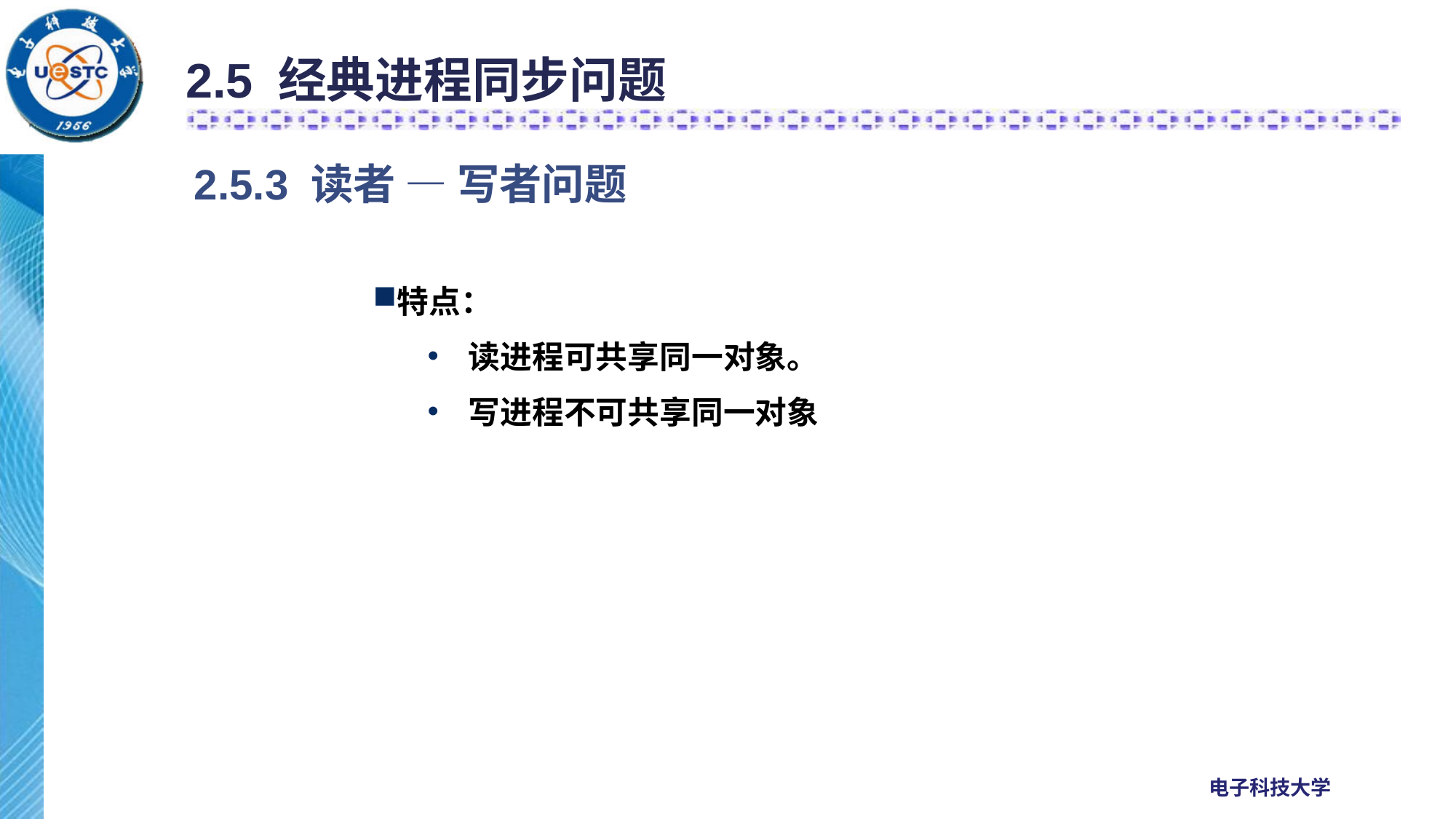

2.5 经典进程同步问题
2.5.3 读者 — 写者问题
特点：
读进程可共享同一对象。
写进程不可共享同一对象